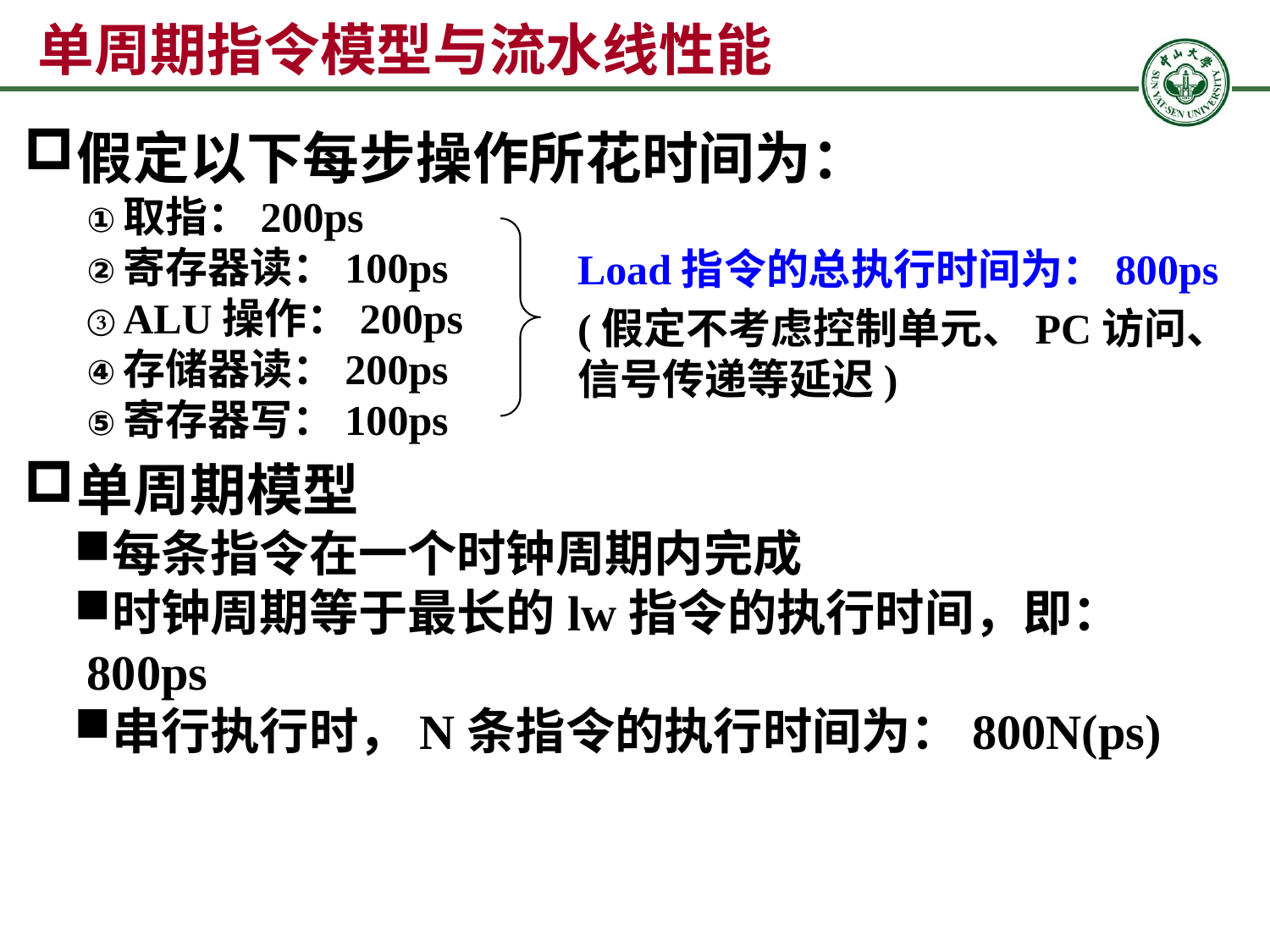

# 单周期指令模型与流水线性能
假定以下每步操作所花时间为：
取指：200ps
寄存器读：100ps
ALU操作：200ps
存储器读：200ps
寄存器写：100ps
单周期模型
每条指令在一个时钟周期内完成
时钟周期等于最长的lw指令的执行时间，即：800ps
串行执行时，N条指令的执行时间为：800N(ps)

Load指令的总执行时间为：800ps
(假定不考虑控制单元、PC访问、信号传递等延迟)